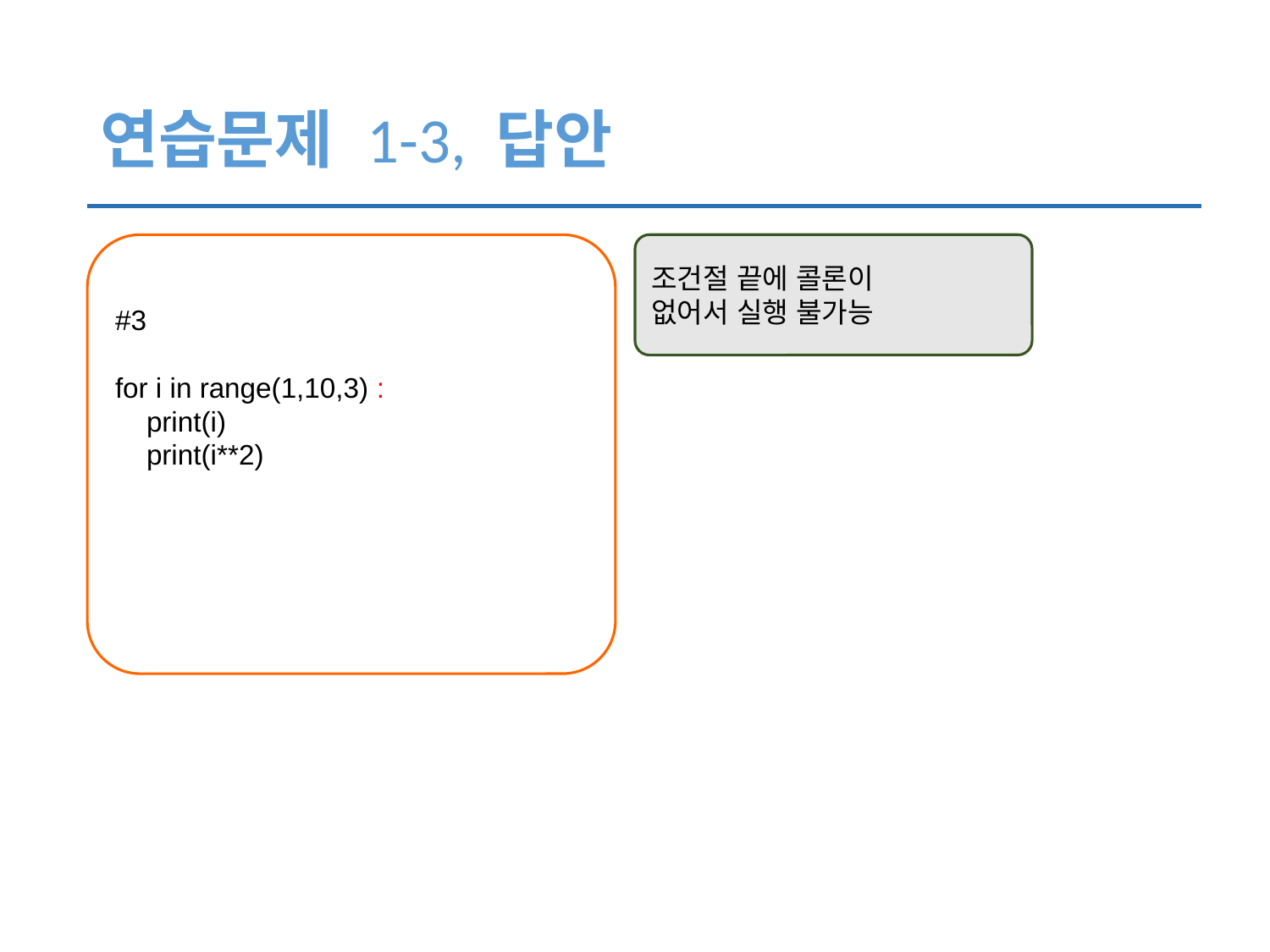

# 연습문제 1-3, 답안

#3

for i in range(1,10,3) :
    print(i)
    print(i**2)

조건절 끝에 콜론이
없어서 실행 불가능